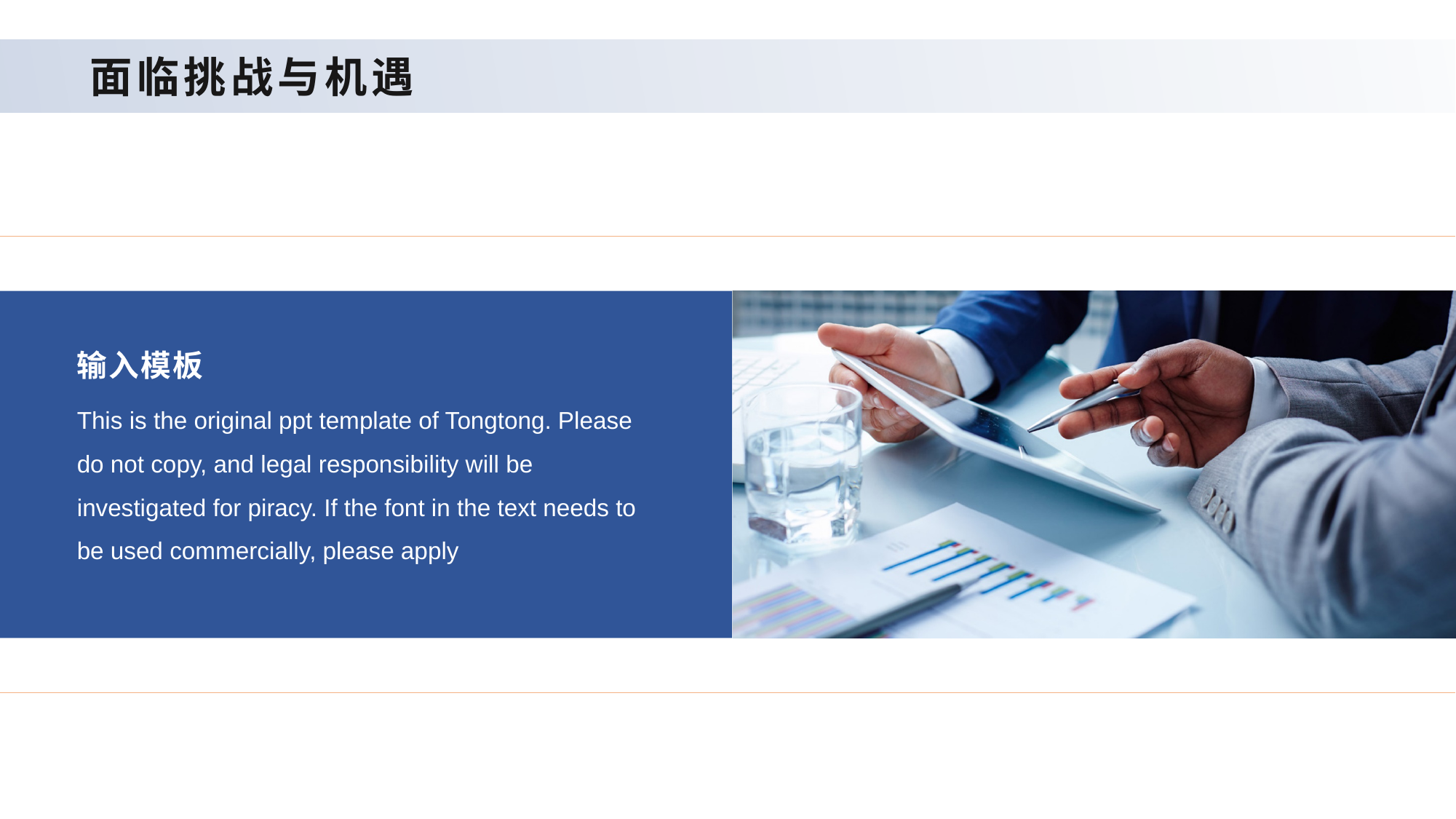

BBAAD9C20180234D78E509342D30B490A2B9B2081D3D2B70ADD98433B1092BA66B48B638116B6B0622592708C84631EC78F9212A41D06B111B5EC2463BBE24DE24F1F13DAF2766B7B4172CC760F24DF1AC31E1E57598618E48F78198ECB49CA8DB96259CDEB
# 面临挑战与机遇

输入模板
This is the original ppt template of Tongtong. Please do not copy, and legal responsibility will be investigated for piracy. If the font in the text needs to be used commercially, please apply